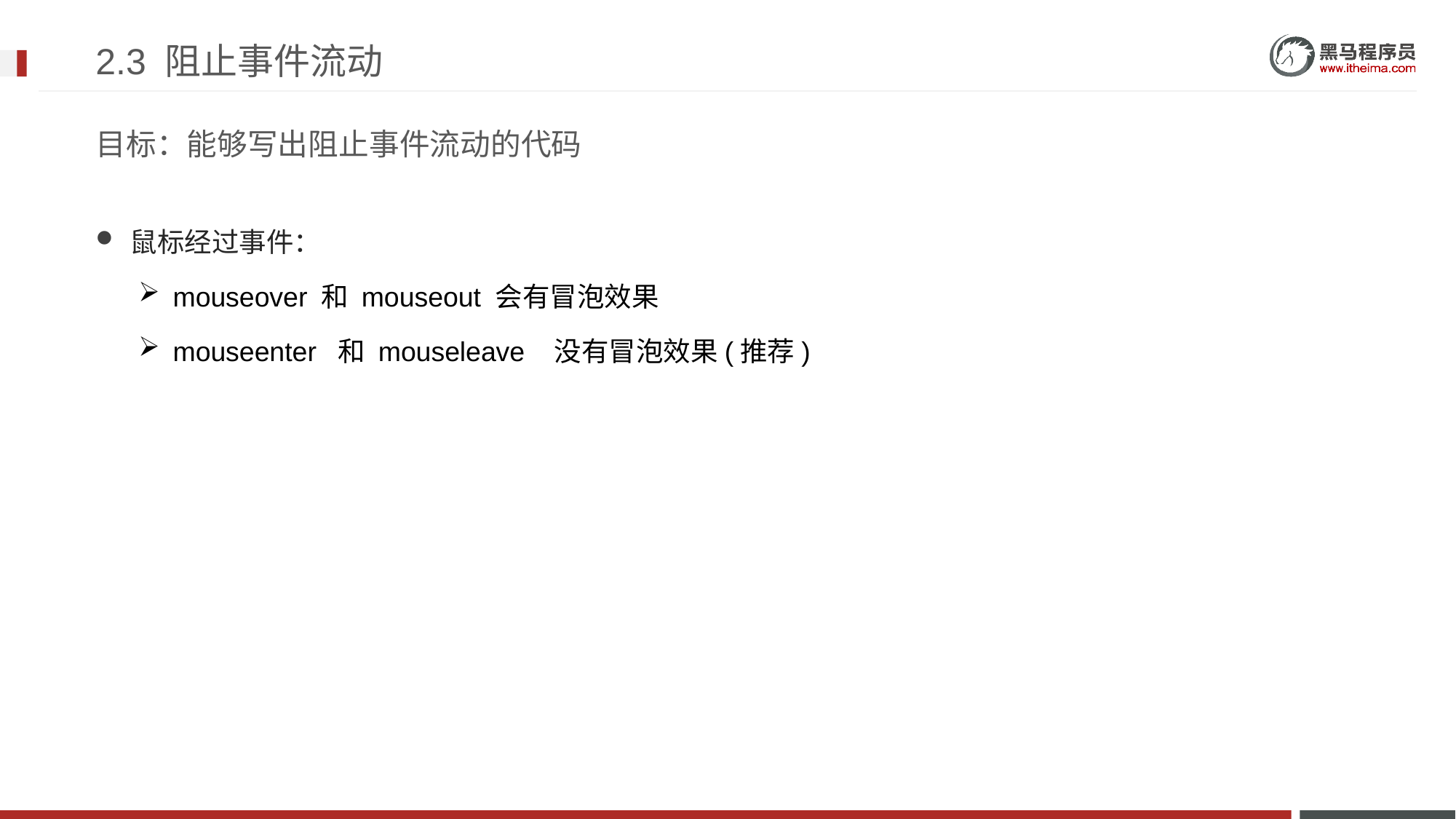

# 2.3 阻止事件流动
目标：能够写出阻止事件流动的代码
鼠标经过事件：
mouseover 和 mouseout 会有冒泡效果
mouseenter  和 mouseleave   没有冒泡效果(推荐)